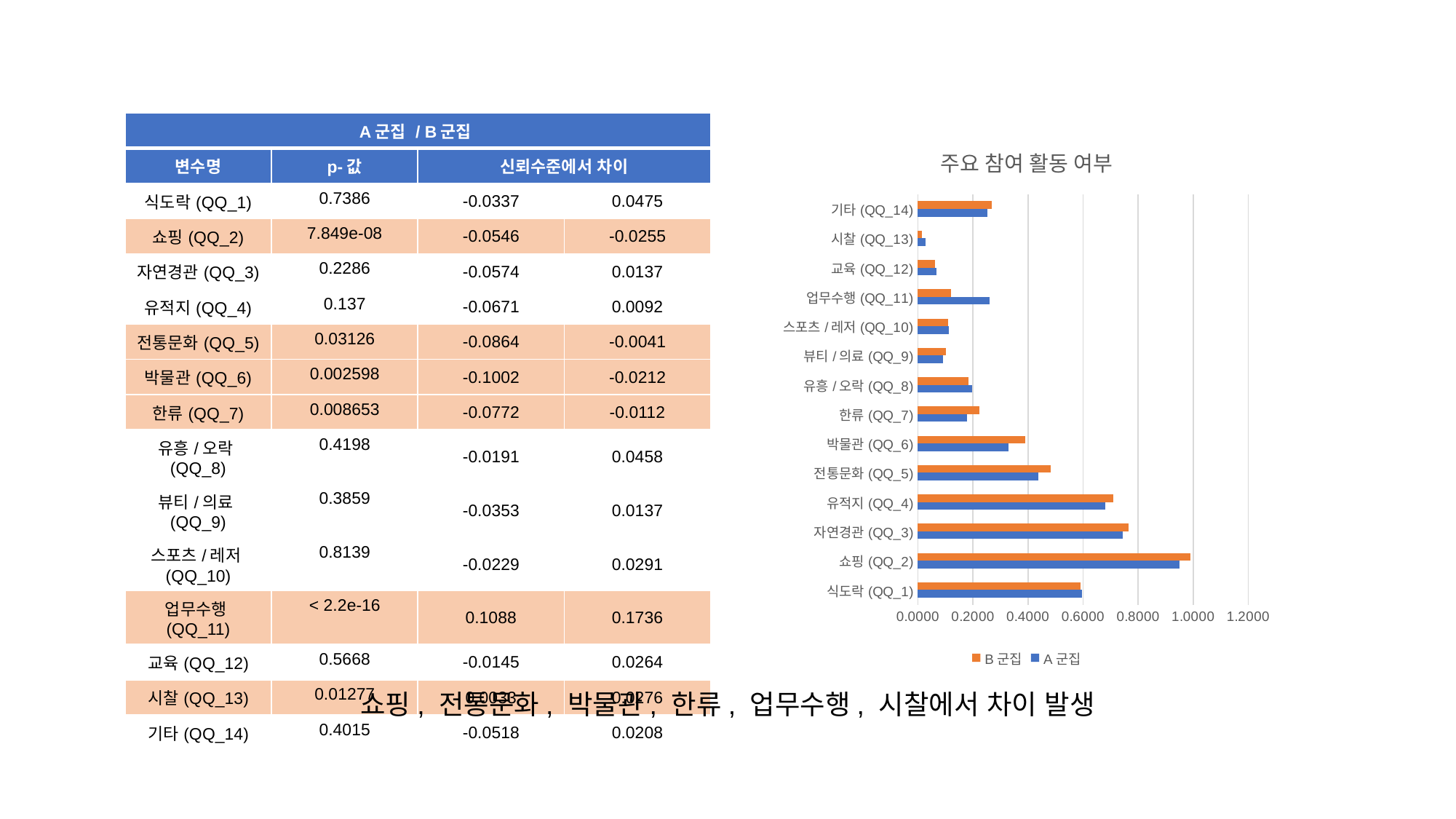

| A군집 / B군집 |  |  |  |
| --- | --- | --- | --- |
| 변수명 | p-값 | 신뢰수준에서 차이 |  |
| 식도락(QQ\_1) | 0.7386 | -0.0337 | 0.0475 |
| 쇼핑(QQ\_2) | 7.849e-08 | -0.0546 | -0.0255 |
| 자연경관(QQ\_3) | 0.2286 | -0.0574 | 0.0137 |
| 유적지(QQ\_4) | 0.137 | -0.0671 | 0.0092 |
| 전통문화(QQ\_5) | 0.03126 | -0.0864 | -0.0041 |
| 박물관(QQ\_6) | 0.002598 | -0.1002 | -0.0212 |
| 한류(QQ\_7) | 0.008653 | -0.0772 | -0.0112 |
| 유흥/오락(QQ\_8) | 0.4198 | -0.0191 | 0.0458 |
| 뷰티/의료(QQ\_9) | 0.3859 | -0.0353 | 0.0137 |
| 스포츠/레저(QQ\_10) | 0.8139 | -0.0229 | 0.0291 |
| 업무수행(QQ\_11) | < 2.2e-16 | 0.1088 | 0.1736 |
| 교육(QQ\_12) | 0.5668 | -0.0145 | 0.0264 |
| 시찰(QQ\_13) | 0.01277 | 0.0033 | 0.0276 |
| 기타(QQ\_14) | 0.4015 | -0.0518 | 0.0208 |

### Chart: 주요 참여 활동 여부

| Category | A군집 | B군집 |
|---|---|---|
| 식도락(QQ_1) | 0.59708738 | 0.59017713 |
| 쇼핑(QQ_2) | 0.94951456 | 0.98953301 |
| 자연경관(QQ_3) | 0.74466019 | 0.76650564 |
| 유적지(QQ_4) | 0.67961165 | 0.70853462 |
| 전통문화(QQ_5) | 0.43786408 | 0.48309179 |
| 박물관(QQ_6) | 0.32815534 | 0.38888889 |
| 한류(QQ_7) | 0.17961165 | 0.22383253 |
| 유흥/오락(QQ_8) | 0.1961165 | 0.18276973 |
| 뷰티/의료(QQ_9) | 0.09223301 | 0.10305958 |
| 스포츠/레저(QQ_10) | 0.11262136 | 0.10950081 |
| 업무수행(QQ_11) | 0.26116505 | 0.11996779 |
| 교육(QQ_12) | 0.06796117 | 0.06199678 |
| 시찰(QQ_13) | 0.02912621 | 0.0136876 |
| 기타(QQ_14) | 0.253398 | 0.2689211 |
쇼핑, 전통문화, 박물관, 한류, 업무수행, 시찰에서 차이 발생